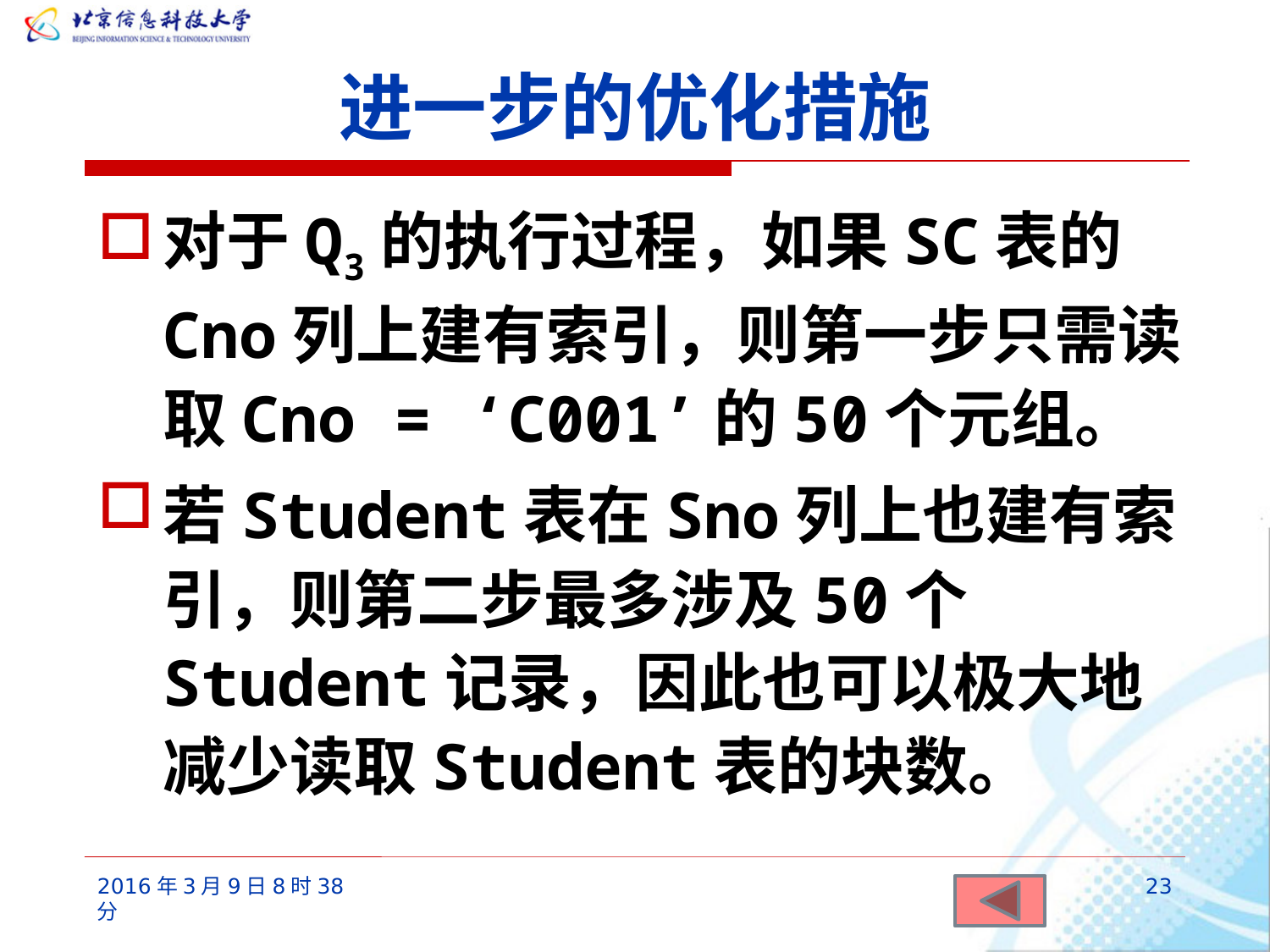

# 进一步的优化措施
对于Q3的执行过程，如果SC表的Cno列上建有索引，则第一步只需读取Cno = ‘C001’的50个元组。
若Student表在Sno列上也建有索引，则第二步最多涉及50个Student记录，因此也可以极大地减少读取Student表的块数。
2016年3月9日8时38分
23